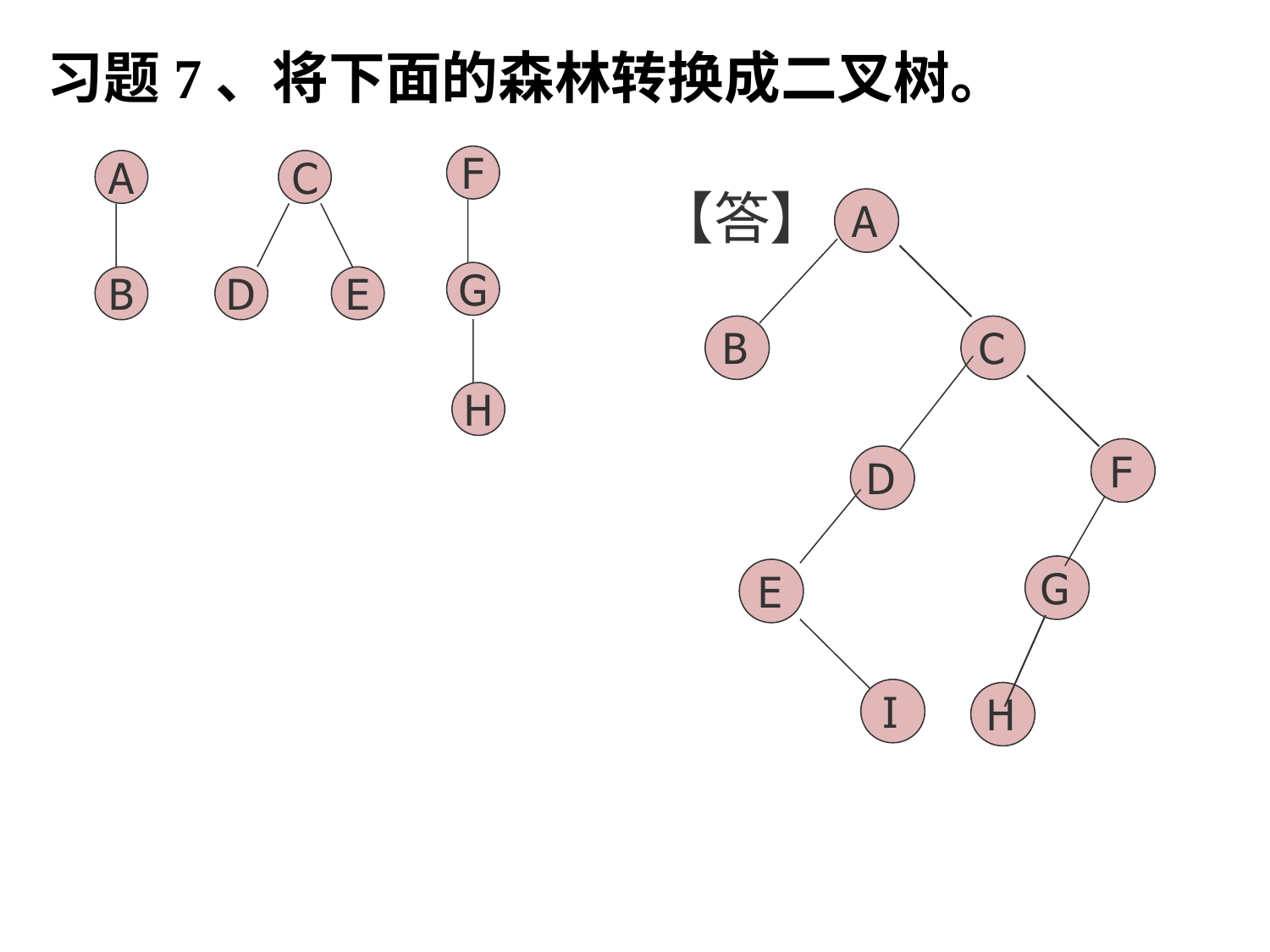

习题7、将下面的森林转换成二叉树。
F
A
C

G
B
D
E

H
【答】
A

B
C

F
D

G
E

I
H